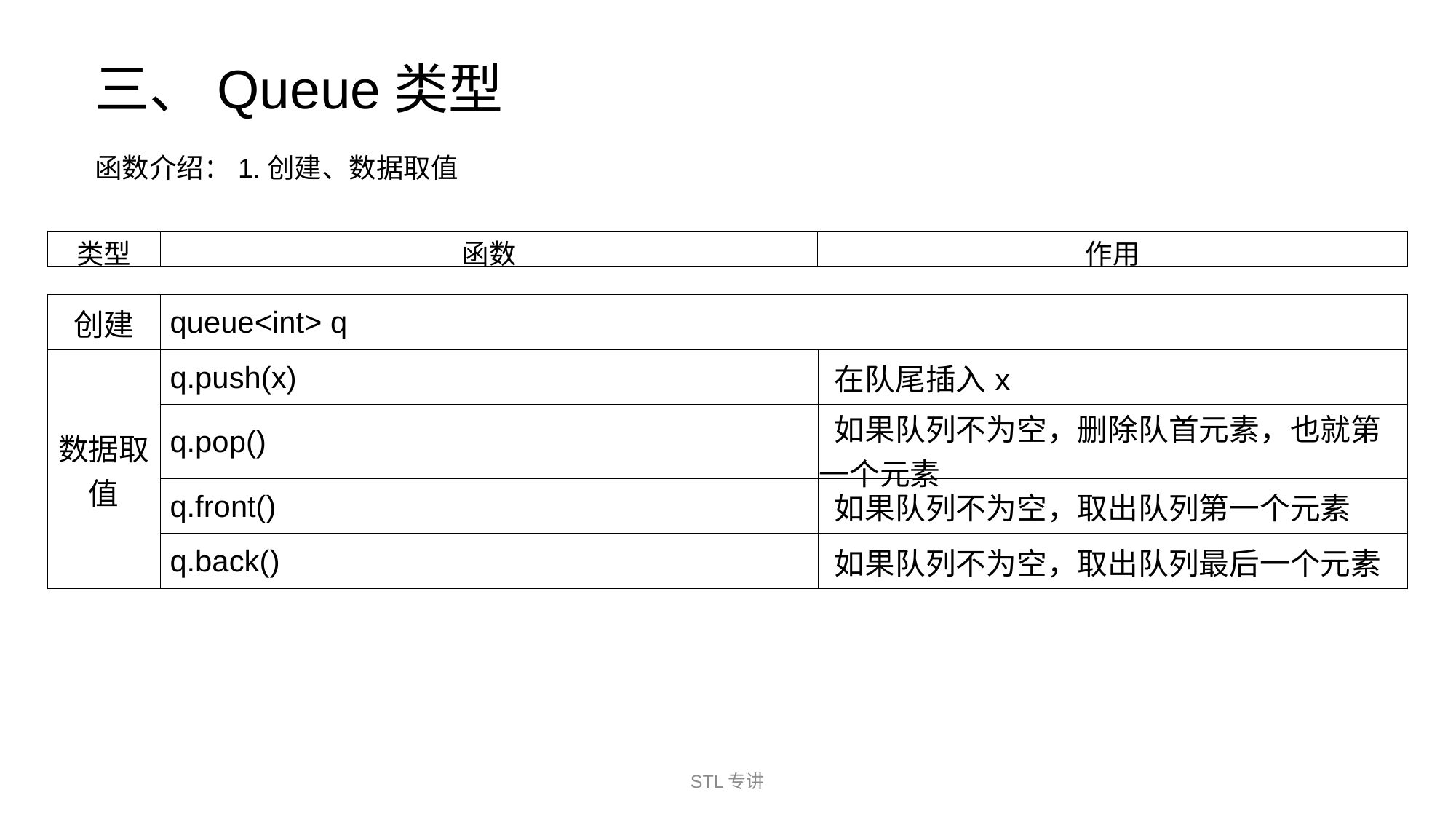

三、Queue类型
函数介绍：1.创建、数据取值
| 类型 | 函数 | 作用 |
| --- | --- | --- |
| 创建 | queue<int> q |  |
| --- | --- | --- |
| 数据取值 | q.push(x) | 在队尾插入x |
|  | q.pop() | 如果队列不为空，删除队首元素，也就第一个元素 |
|  | q.front() | 如果队列不为空，取出队列第一个元素 |
|  | q.back() | 如果队列不为空，取出队列最后一个元素 |

STL专讲
19